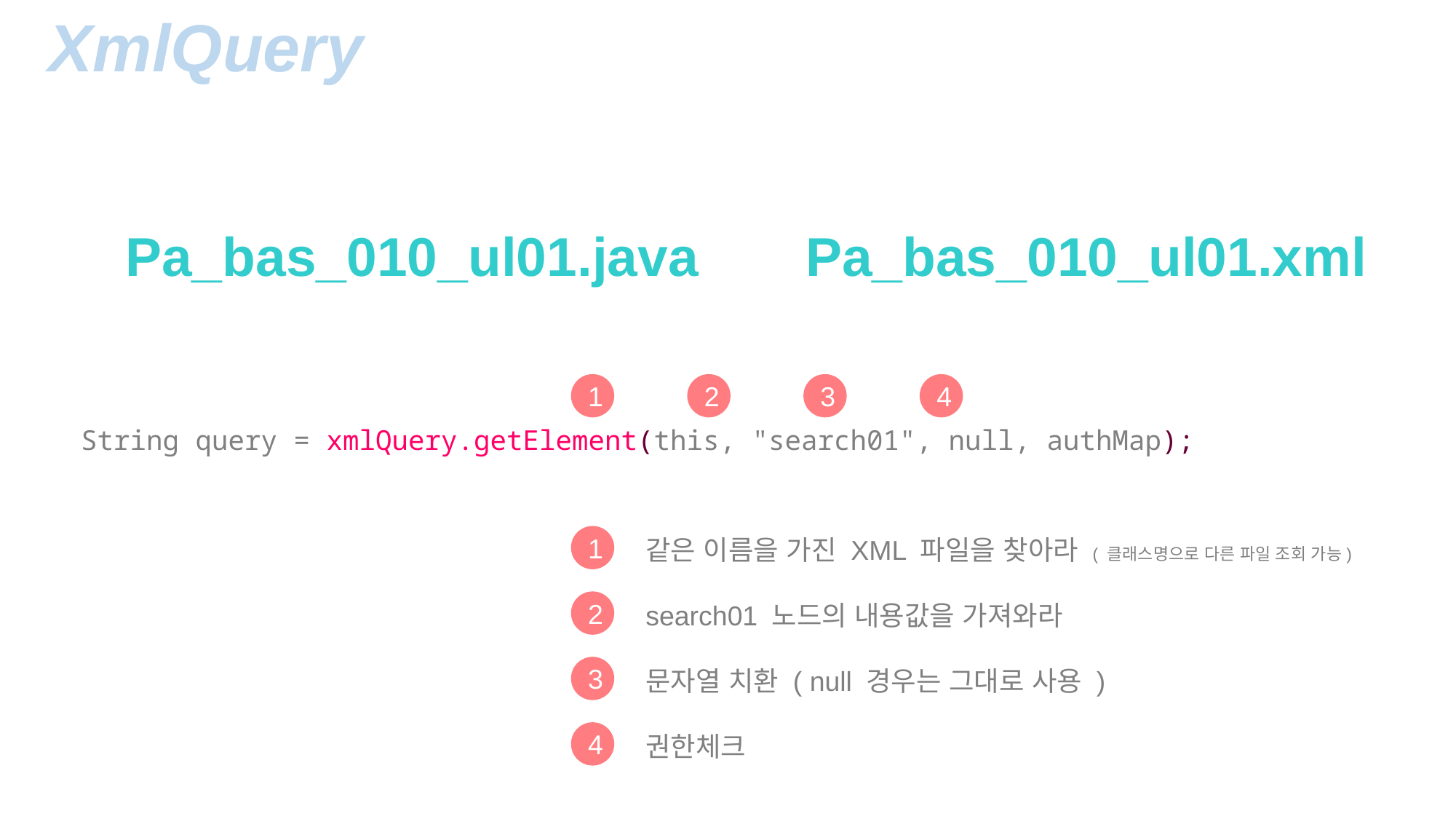

XmlQuery
Pa_bas_010_ul01.java
Pa_bas_010_ul01.xml
1
2
3
4
String query = xmlQuery.getElement(this, "search01", null, authMap);
1
같은 이름을 가진 XML 파일을 찾아라 ( 클래스명으로 다른 파일 조회 가능)

search01 노드의 내용값을 가져와라

문자열 치환 ( null 경우는 그대로 사용 )

권한체크
2
3
4